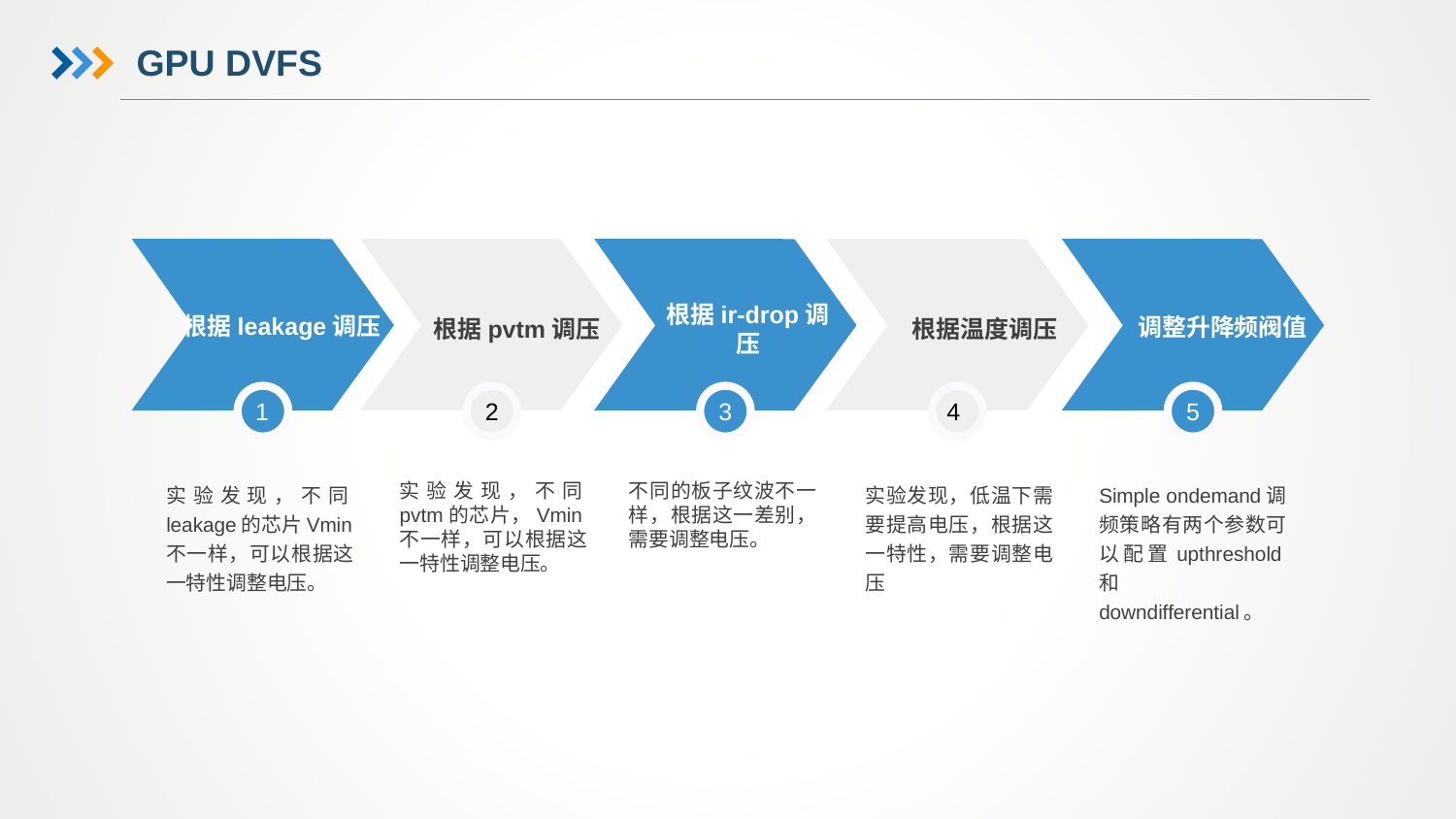

GPU DVFS

根据leakage调压

根据pvtm调压

根据ir-drop调压

根据温度调压

调整升降频阀值

1

2

3

4

5
实验发现，不同leakage的芯片Vmin不一样，可以根据这一特性调整电压。
实验发现，不同pvtm的芯片，Vmin不一样，可以根据这一特性调整电压。
不同的板子纹波不一样，根据这一差别，需要调整电压。
实验发现，低温下需要提高电压，根据这一特性，需要调整电压
Simple ondemand调频策略有两个参数可以配置upthreshold和downdifferential。